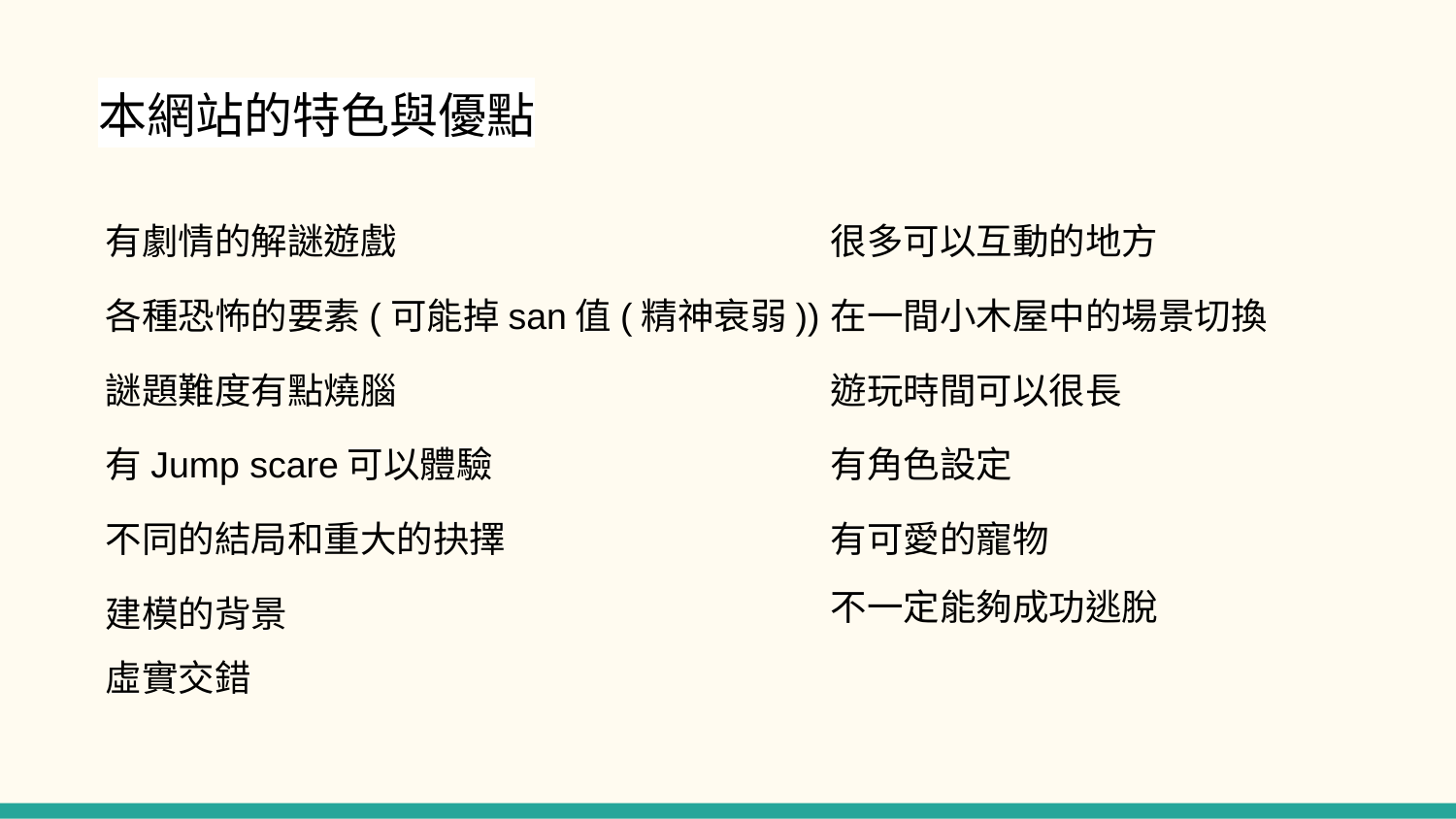

# 本網站的特色與優點

有劇情的解謎遊戲
各種恐怖的要素(可能掉san值(精神衰弱))
謎題難度有點燒腦
有Jump scare可以體驗
不同的結局和重大的抉擇
建模的背景
虛實交錯

很多可以互動的地方
在一間小木屋中的場景切換
遊玩時間可以很長
有角色設定
有可愛的寵物
不一定能夠成功逃脫